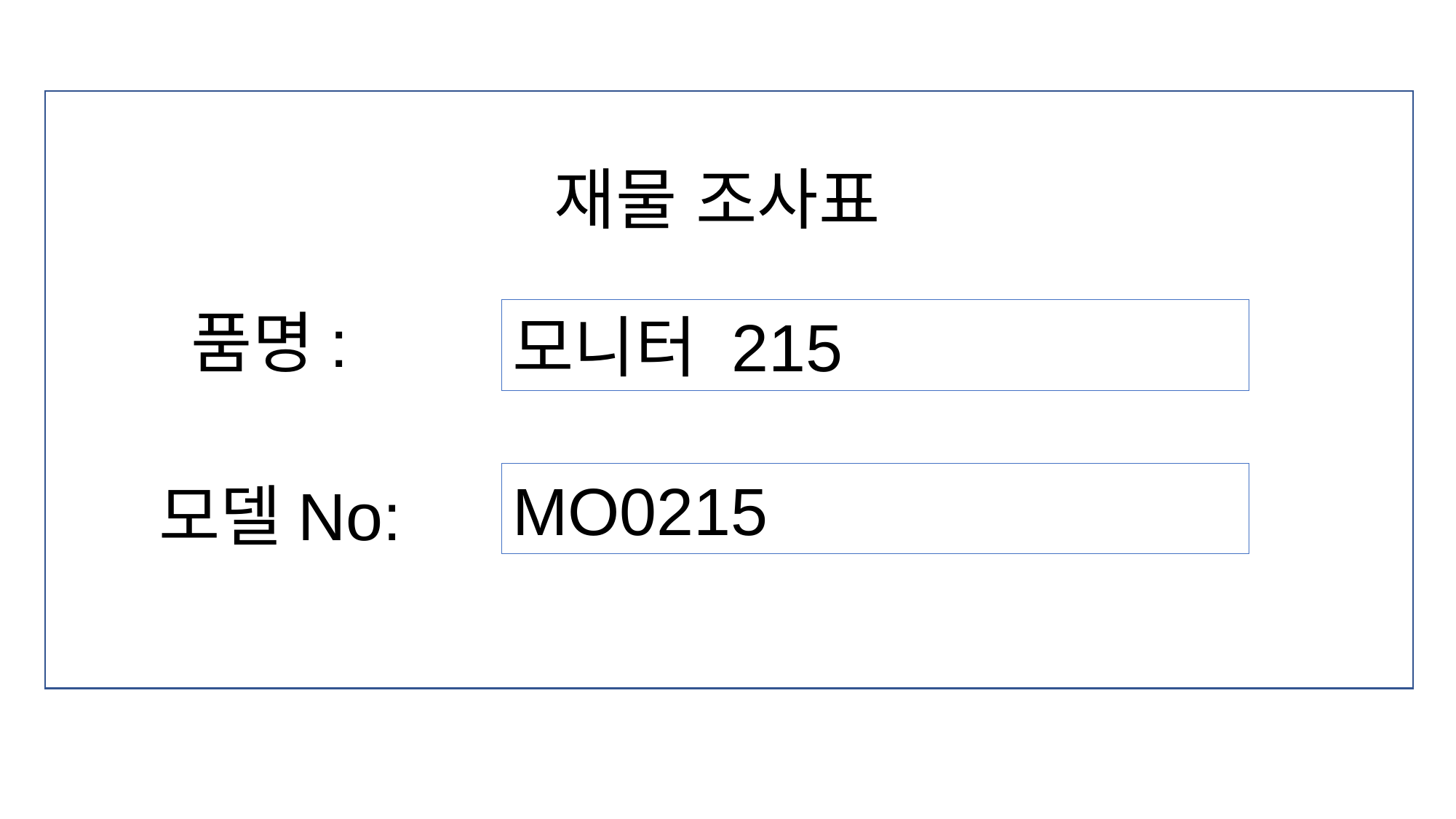

재물 조사표
품명:
모니터 215
MO0215
모델No: